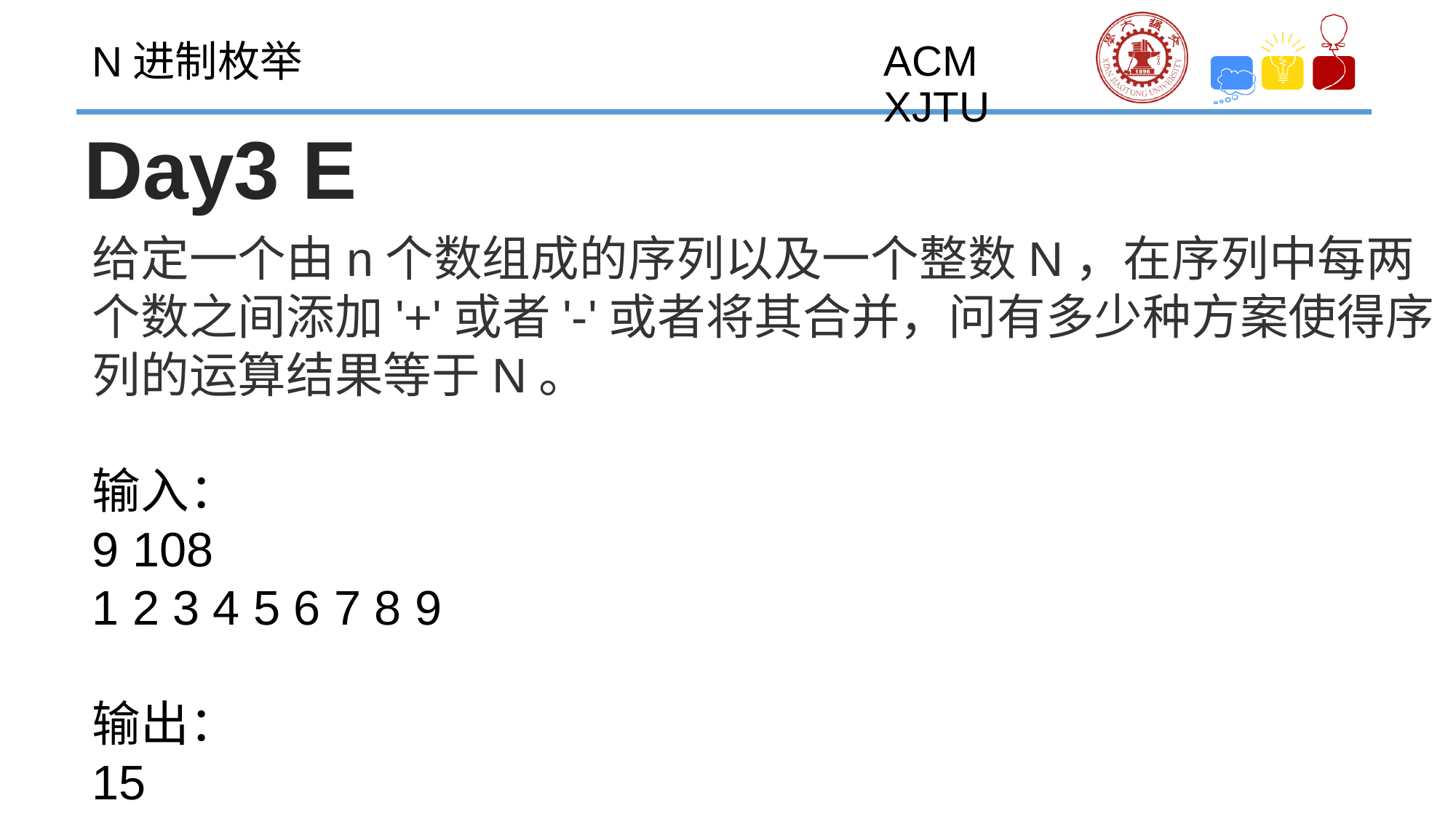

N进制枚举
Day3 E
给定一个由n个数组成的序列以及一个整数N，在序列中每两个数之间添加'+'或者'-'或者将其合并，问有多少种方案使得序列的运算结果等于N。

输入：
9 108
1 2 3 4 5 6 7 8 9

输出：
15